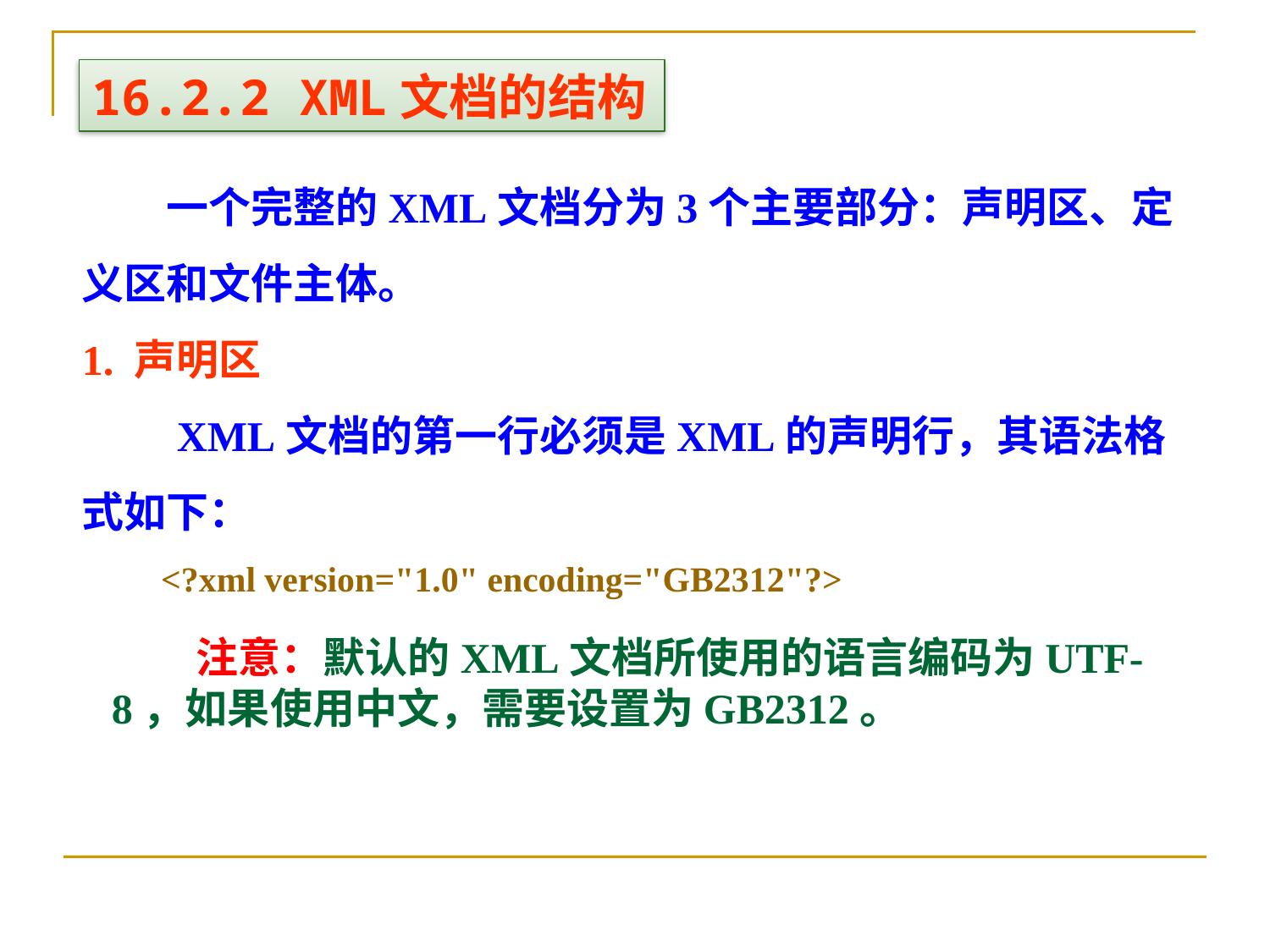

16.2.2 XML文档的结构
　　一个完整的XML文档分为3个主要部分：声明区、定义区和文件主体。
1. 声明区
　　XML文档的第一行必须是XML的声明行，其语法格式如下：
　　<?xml version="1.0" encoding="GB2312"?>
　　注意：默认的XML文档所使用的语言编码为UTF-8，如果使用中文，需要设置为GB2312。